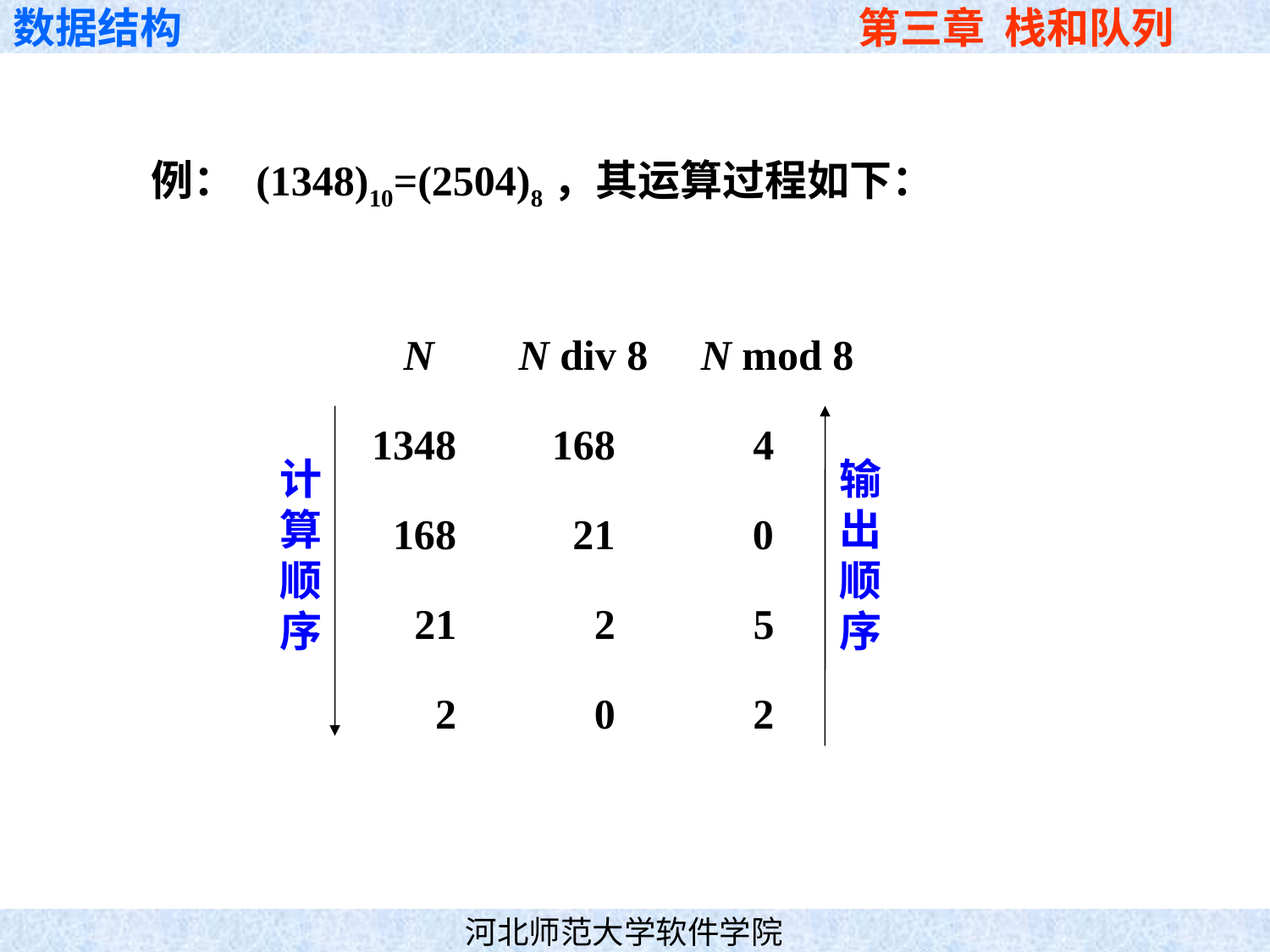

例： (1348)10=(2504)8，其运算过程如下：
      N        N div 8     N mod 8
   1348         168             4
     168           21             0
       21             2             5
         2             0             2

计
算
顺
序

输
出
顺
序